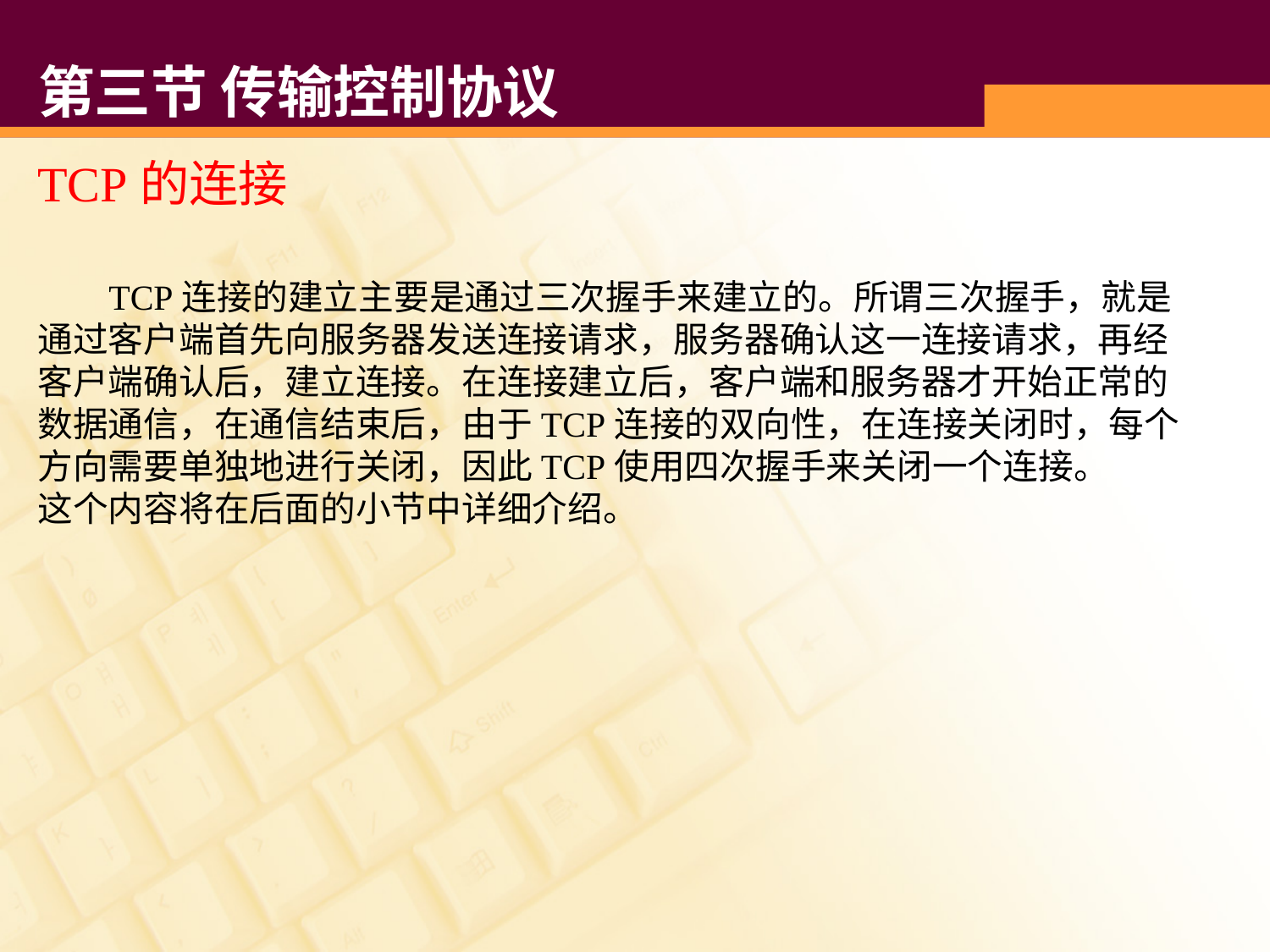

# 第三节 传输控制协议
TCP的连接

        TCP连接的建立主要是通过三次握手来建立的。所谓三次握手，就是通过客户端首先向服务器发送连接请求，服务器确认这一连接请求，再经客户端确认后，建立连接。在连接建立后，客户端和服务器才开始正常的数据通信，在通信结束后，由于TCP连接的双向性，在连接关闭时，每个方向需要单独地进行关闭，因此TCP使用四次握手来关闭一个连接。
这个内容将在后面的小节中详细介绍。